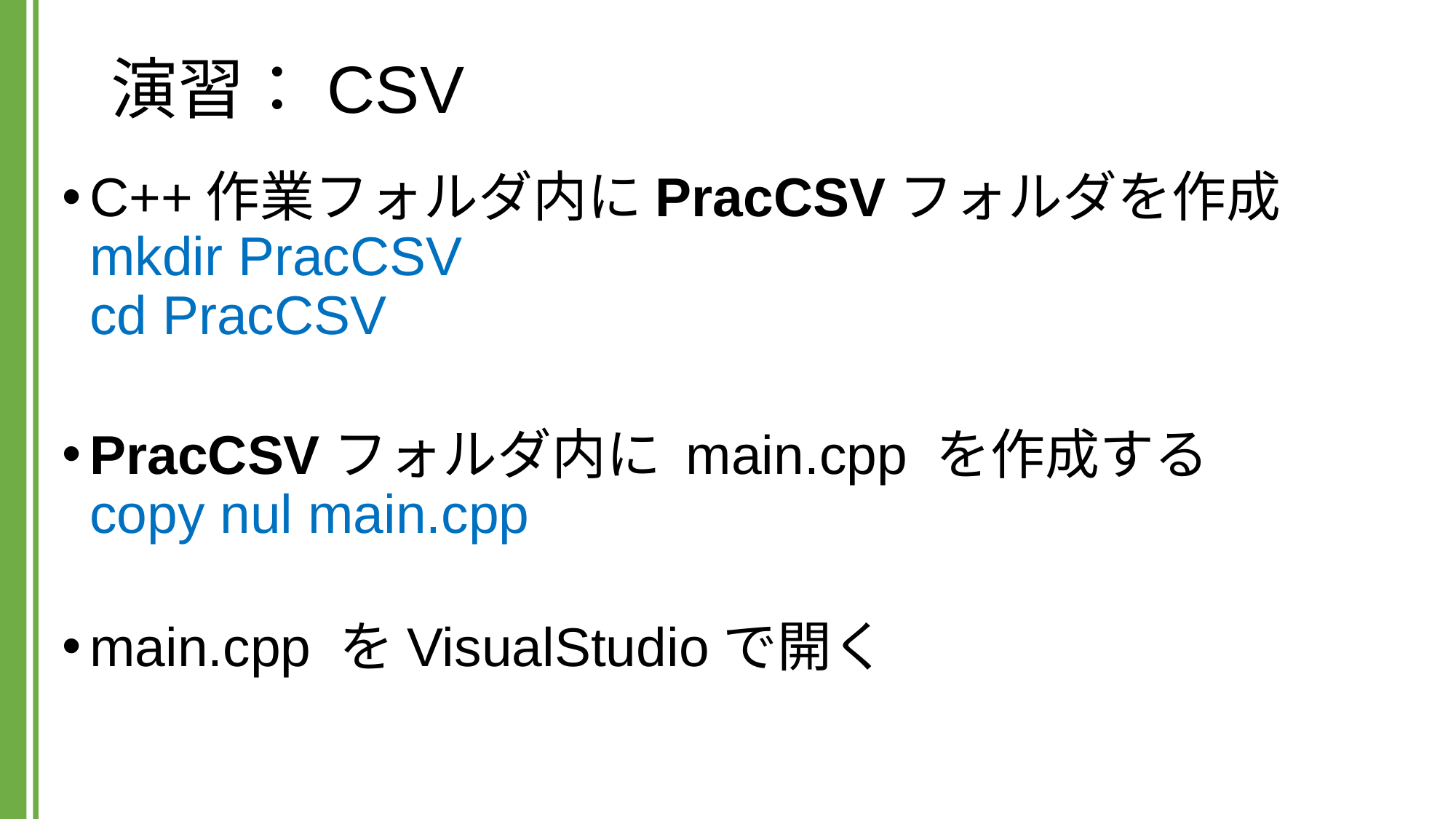

# 演習：CSV
C++作業フォルダ内にPracCSVフォルダを作成
mkdir PracCSV
cd PracCSV
PracCSVフォルダ内に main.cpp を作成する
copy nul main.cpp
main.cpp をVisualStudioで開く